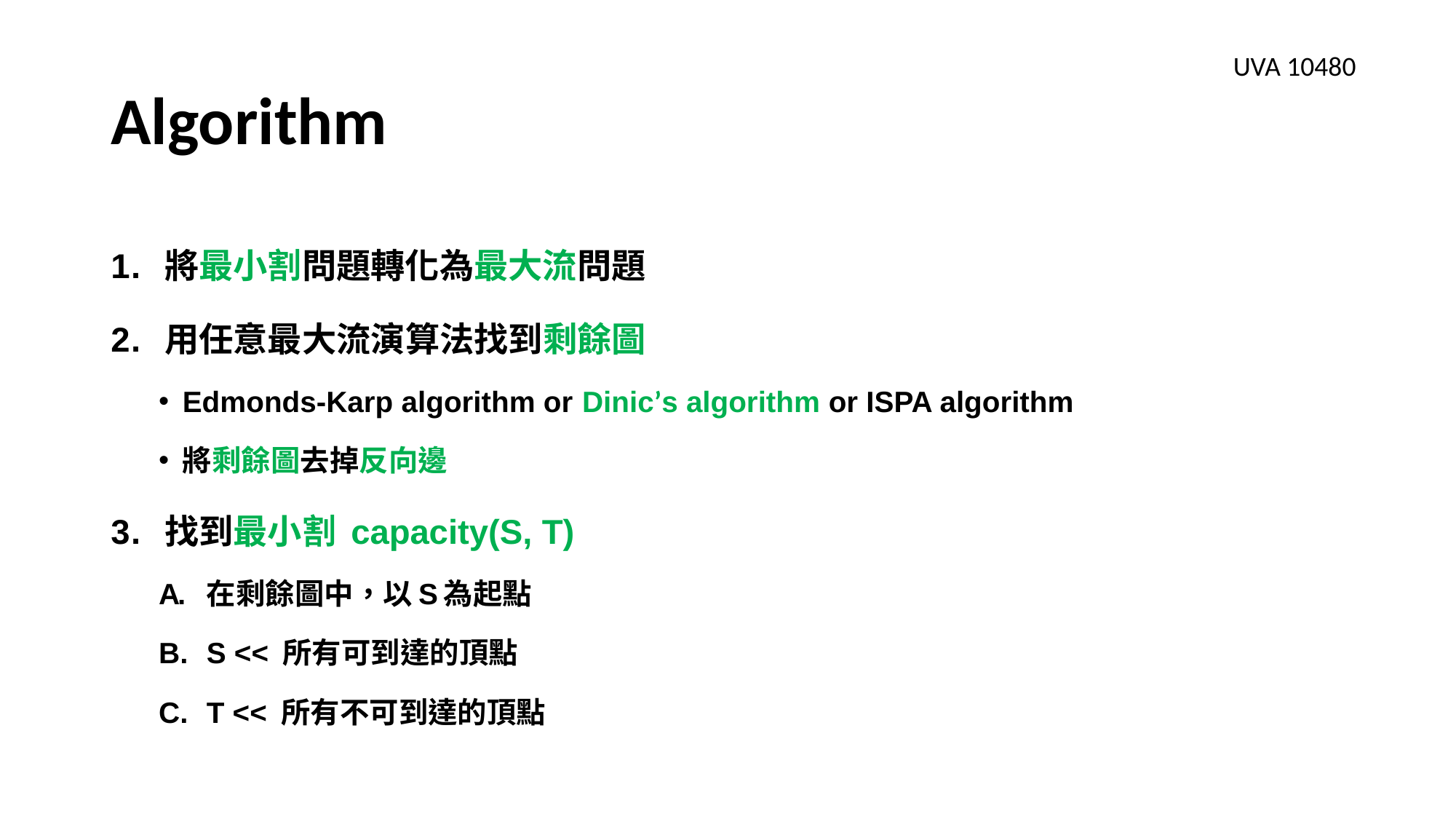

# Algorithm
UVA 10480
將最小割問題轉化為最大流問題
用任意最大流演算法找到剩餘圖
Edmonds-Karp algorithm or Dinic’s algorithm or ISPA algorithm
將剩餘圖去掉反向邊
找到最小割 capacity(S, T)
在剩餘圖中，以S為起點
S << 所有可到達的頂點
T << 所有不可到達的頂點